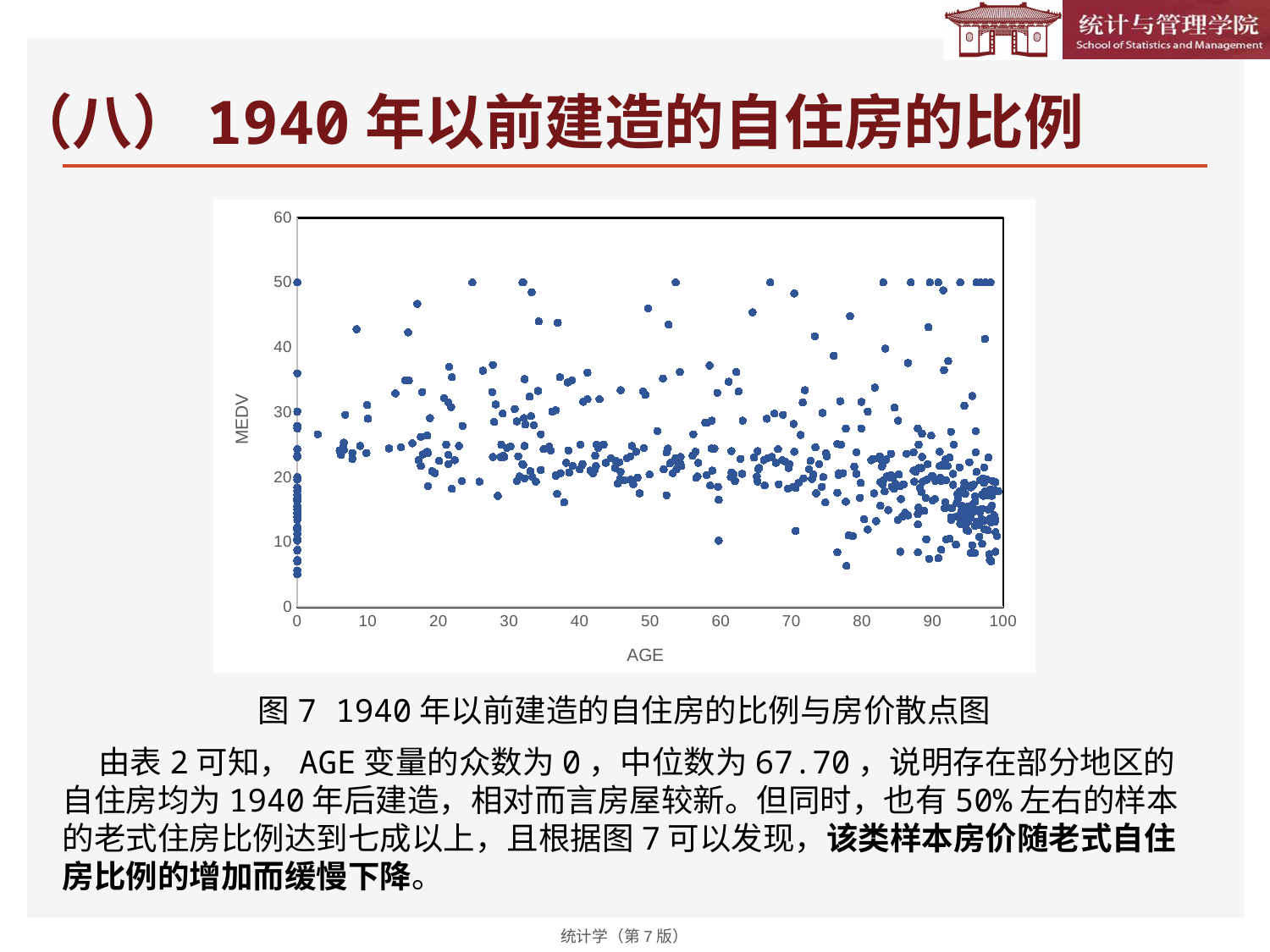

# （八）1940年以前建造的自住房的比例

### Chart

| Category | MEDV |
|---|---|
图7 1940年以前建造的自住房的比例与房价散点图
    由表2可知，AGE变量的众数为0，中位数为67.70，说明存在部分地区的自住房均为1940年后建造，相对而言房屋较新。但同时，也有50%左右的样本的老式住房比例达到七成以上，且根据图7可以发现，该类样本房价随老式自住房比例的增加而缓慢下降。
统计学（第7版）